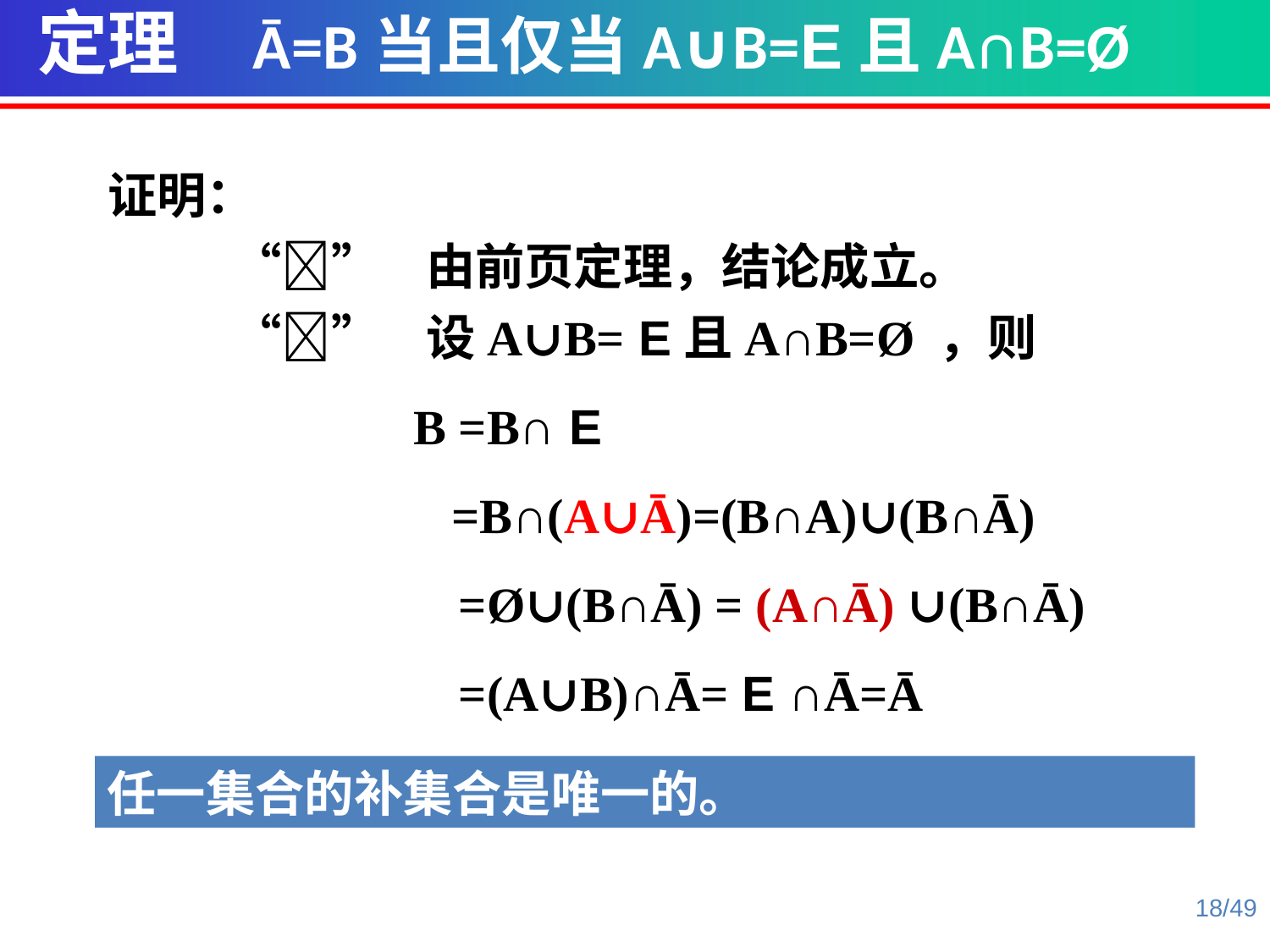

定理    Ā=B当且仅当A∪B=E且A∩B=Ø
证明：
	“⇒”   由前页定理，结论成立。
	“⇐”   设A∪B= E且A∩B=Ø ，则
            　　　B =B∩ E
                            =B∩(A∪Ā)=(B∩A)∪(B∩Ā)
              　　　  =Ø∪(B∩Ā) = (A∩Ā) ∪(B∩Ā)
             　　　   =(A∪B)∩Ā= E ∩Ā=Ā

任一集合的补集合是唯一的。
18/49